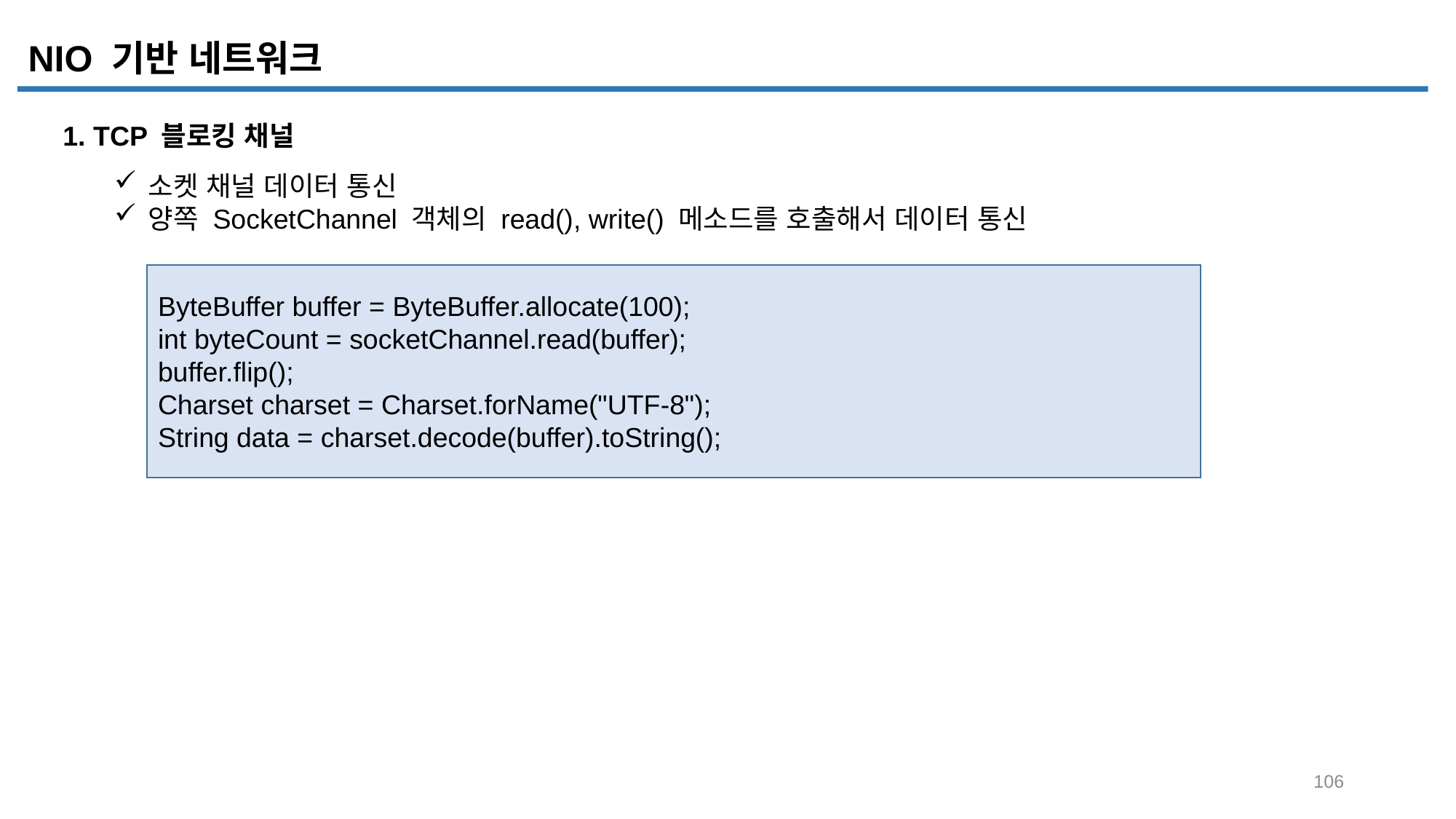

NIO 기반 네트워크

1. TCP 블로킹 채널
소켓 채널 데이터 통신
양쪽 SocketChannel 객체의 read(), write() 메소드를 호출해서 데이터 통신
ByteBuffer buffer = ByteBuffer.allocate(100);
int byteCount = socketChannel.read(buffer);
buffer.flip();
Charset charset = Charset.forName("UTF-8");
String data = charset.decode(buffer).toString();
106